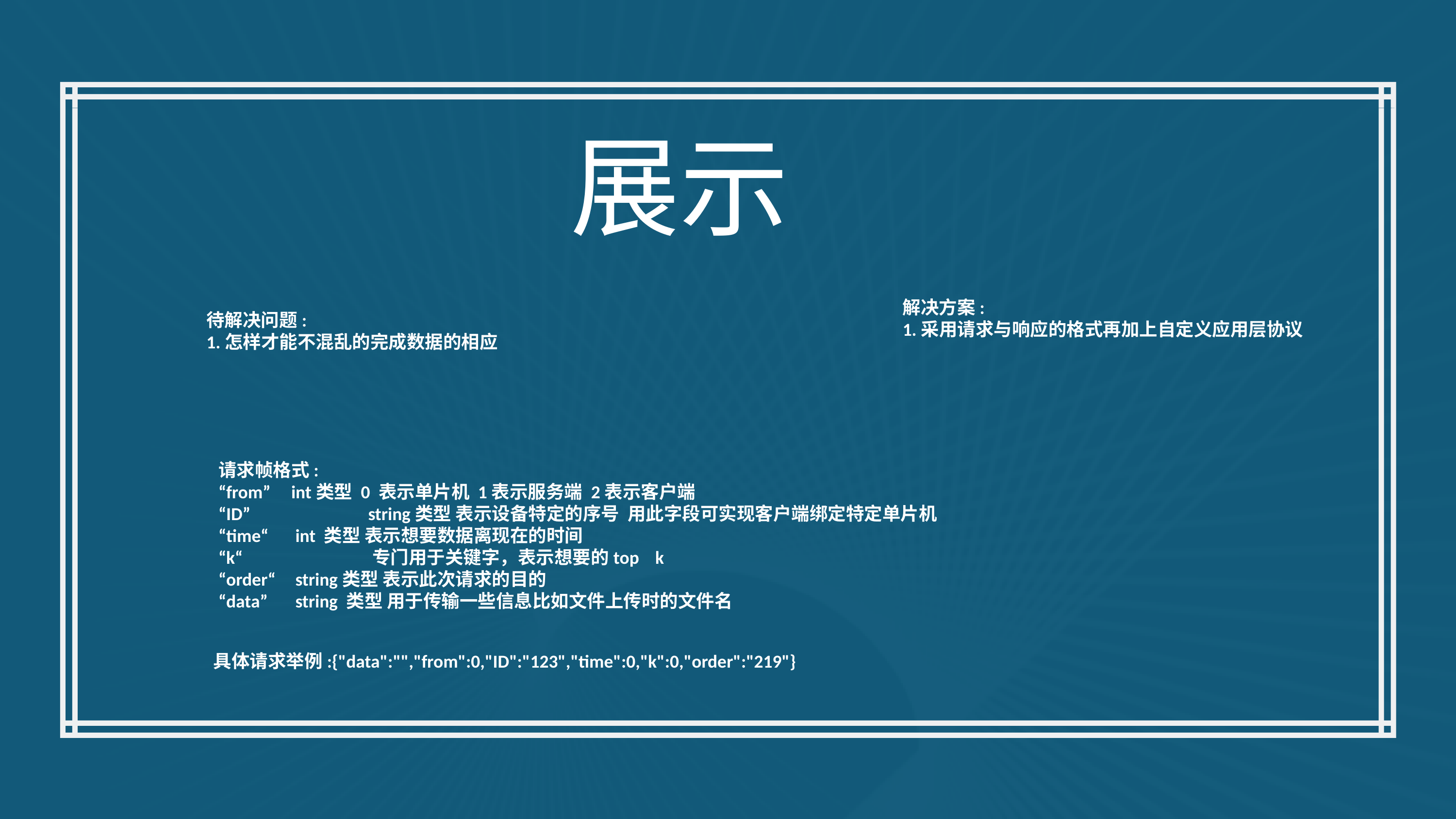

# 展示
解决方案:
1.采用请求与响应的格式再加上自定义应用层协议
待解决问题:
1.怎样才能不混乱的完成数据的相应
请求帧格式:
“from”   	int类型 0 表示单片机 1表示服务端 2表示客户端
“ID”		 string类型 表示设备特定的序号  用此字段可实现客户端绑定特定单片机
“time“   	 int 类型 表示想要数据离现在的时间
“k“		 专门用于关键字，表示想要的top 	k
“order“	 string类型 表示此次请求的目的
“data”   	 string 类型 用于传输一些信息比如文件上传时的文件名
具体请求举例:{"data":"","from":0,"ID":"123","time":0,"k":0,"order":"219"}